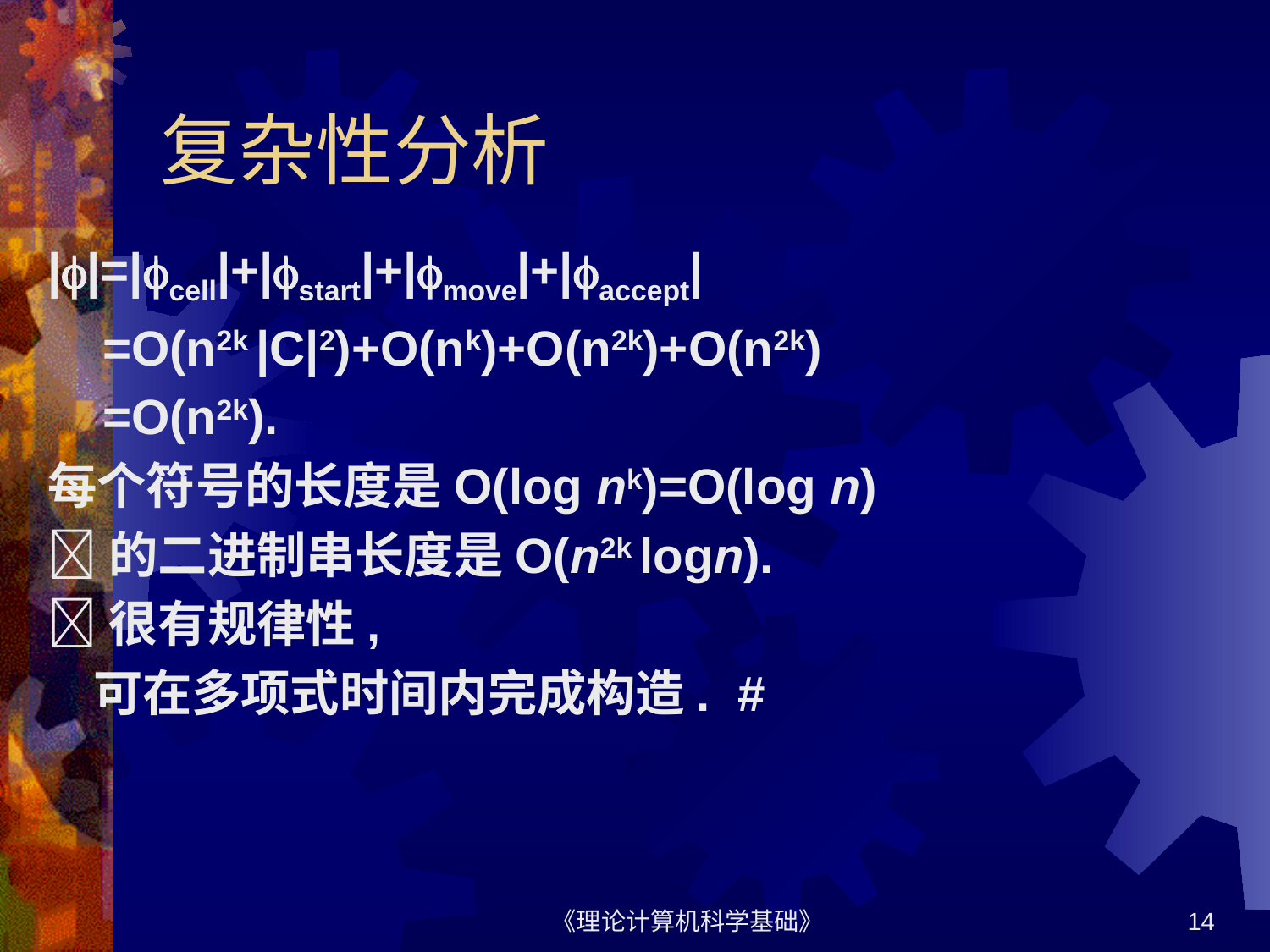

# 复杂性分析
|φ|=|φcell|+|φstart|+|φmove|+|φaccept|
    =O(n2k |C|2)+O(nk)+O(n2k)+O(n2k)
    =O(n2k).
每个符号的长度是O(log nk)=O(log n)
φ的二进制串长度是O(n2k logn).
φ很有规律性,
   可在多项式时间内完成构造.  #
《理论计算机科学基础》
14